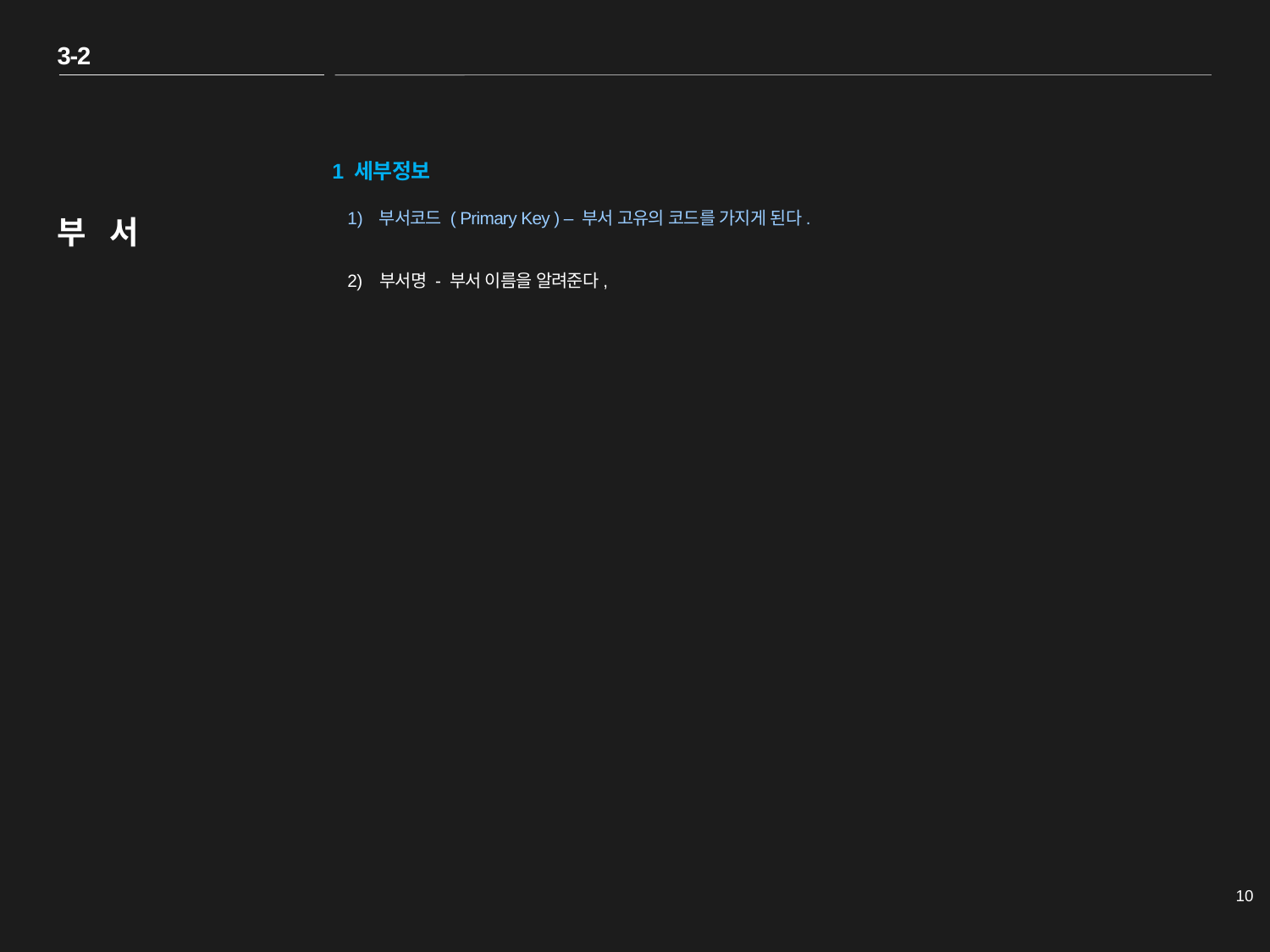

3-2
# 부   서
1 세부정보
부서코드 ( Primary Key ) – 부서 고유의 코드를 가지게 된다.

2)   부서명 - 부서 이름을 알려준다,
10